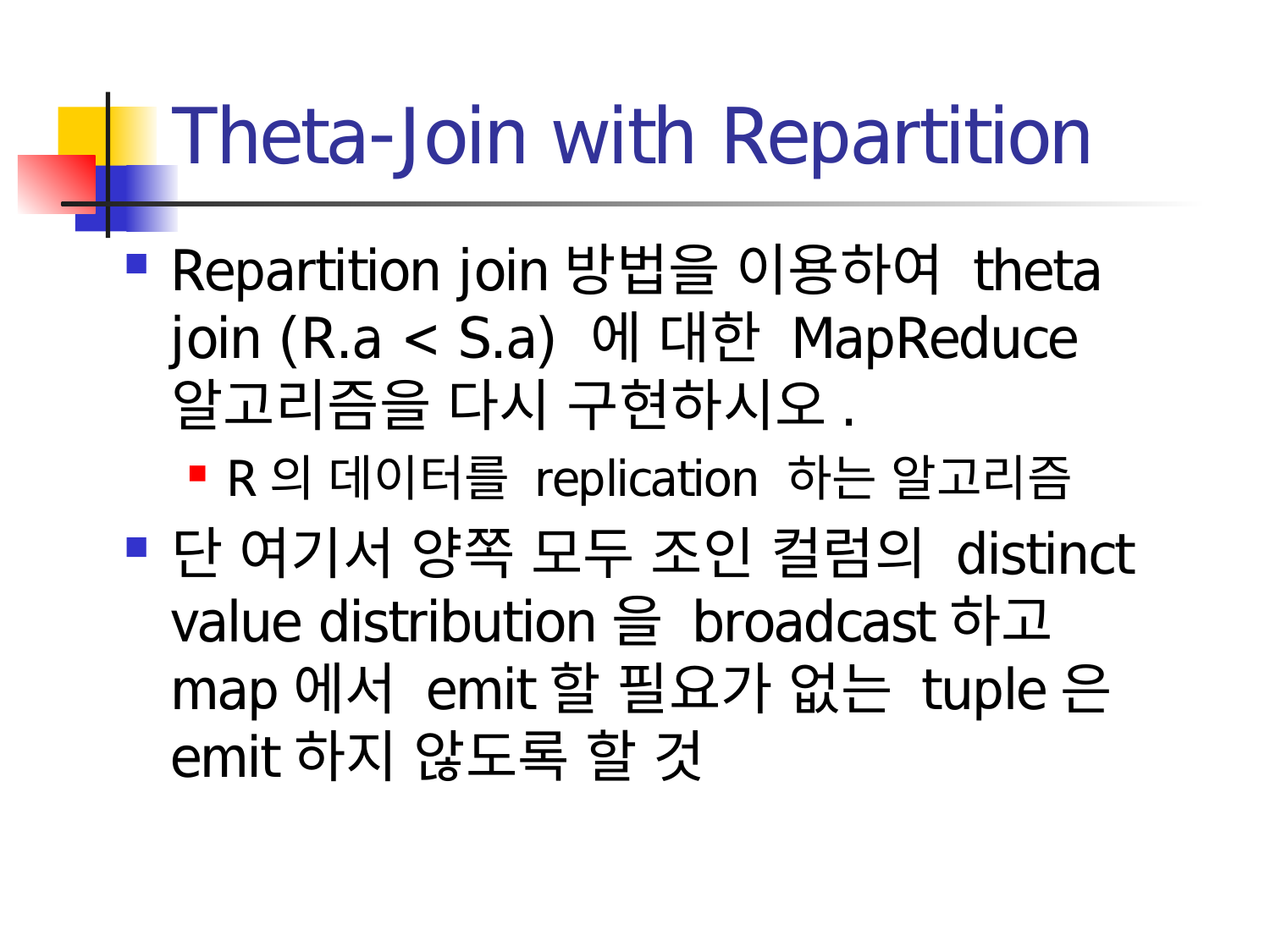

# Theta-Join with Repartition
Repartition join방법을 이용하여 theta join (R.a < S.a) 에 대한 MapReduce 알고리즘을 다시 구현하시오.
R의 데이터를 replication 하는 알고리즘
단 여기서 양쪽 모두 조인 컬럼의 distinct value distribution을 broadcast하고 map에서 emit할 필요가 없는 tuple은 emit하지 않도록 할 것